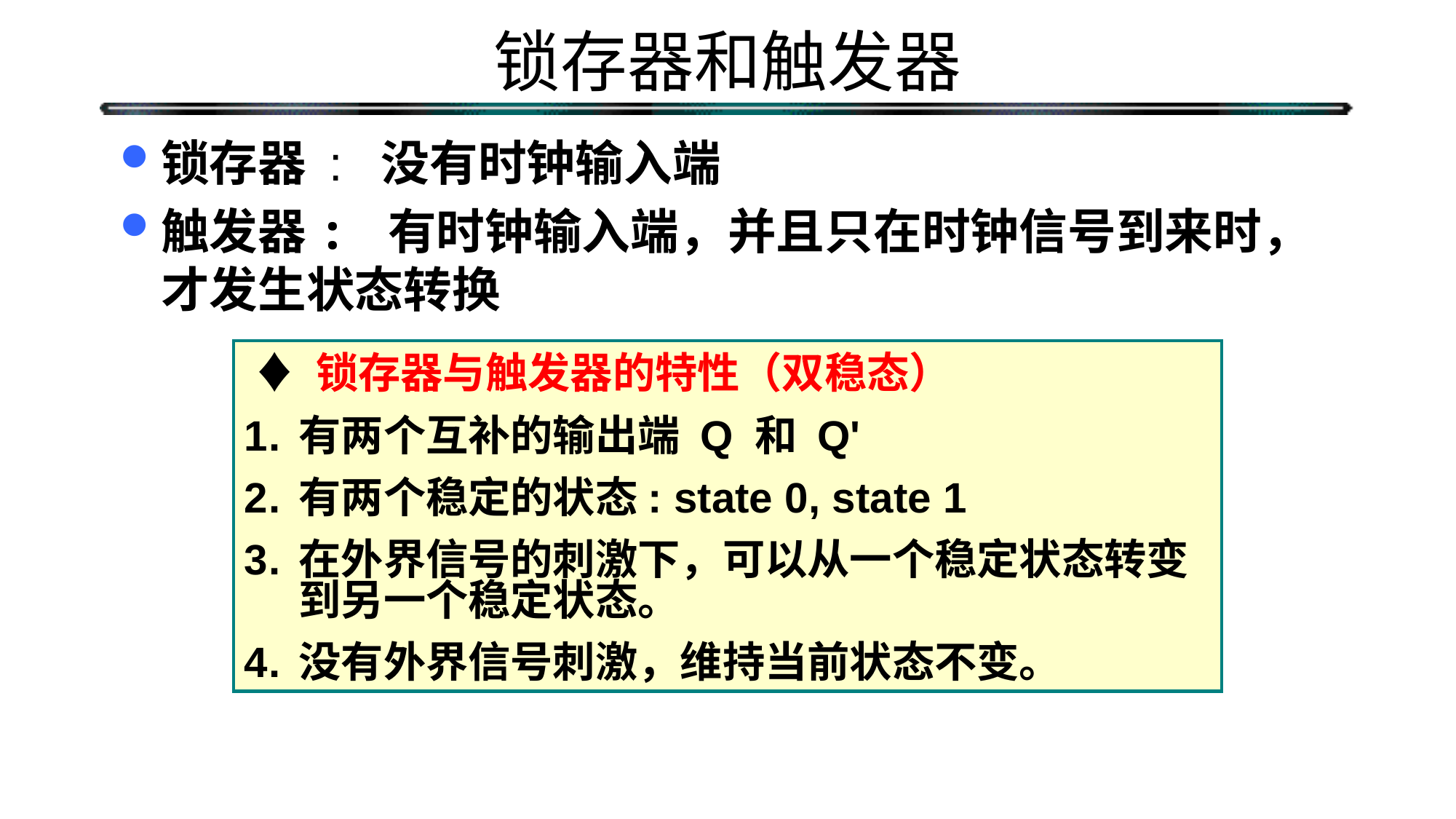

# 锁存器和触发器
锁存器 :  没有时钟输入端
触发器: 有时钟输入端，并且只在时钟信号到来时，才发生状态转换

 ♦ 锁存器与触发器的特性（双稳态）
有两个互补的输出端 Q 和 Q'
有两个稳定的状态: state 0, state 1
在外界信号的刺激下，可以从一个稳定状态转变到另一个稳定状态。
没有外界信号刺激，维持当前状态不变。
4